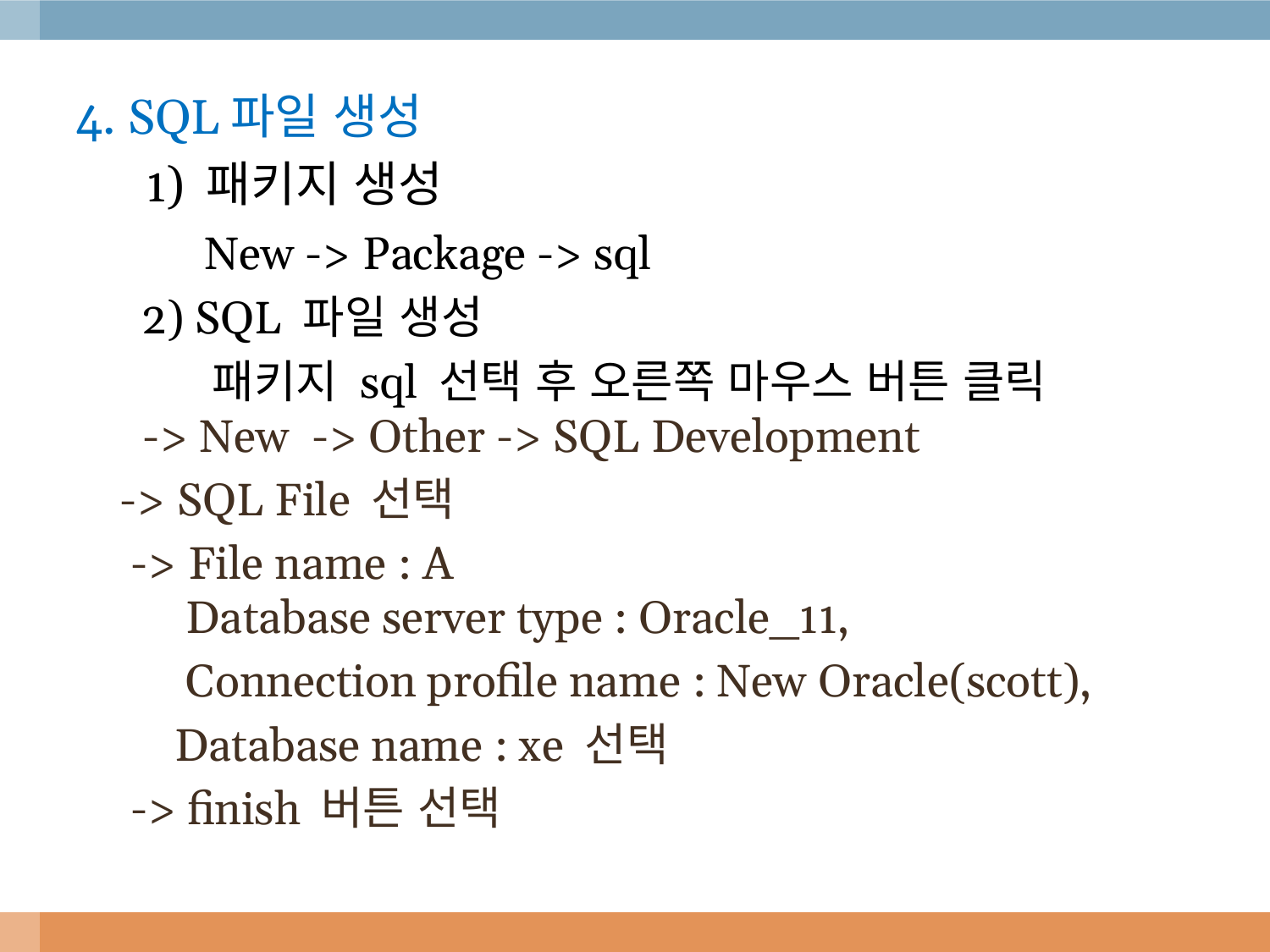

4. SQL파일 생성
      1) 패키지 생성
           New -> Package -> sql
      2) SQL 파일 생성
          패키지 sql 선택 후 오른쪽 마우스 버튼 클릭
 -> New  -> Other -> SQL Development
    -> SQL File 선택
     -> File name : A
      Database server type : Oracle_11,
          Connection profile name : New Oracle(scott),
         Database name : xe 선택
     -> finish 버튼 선택